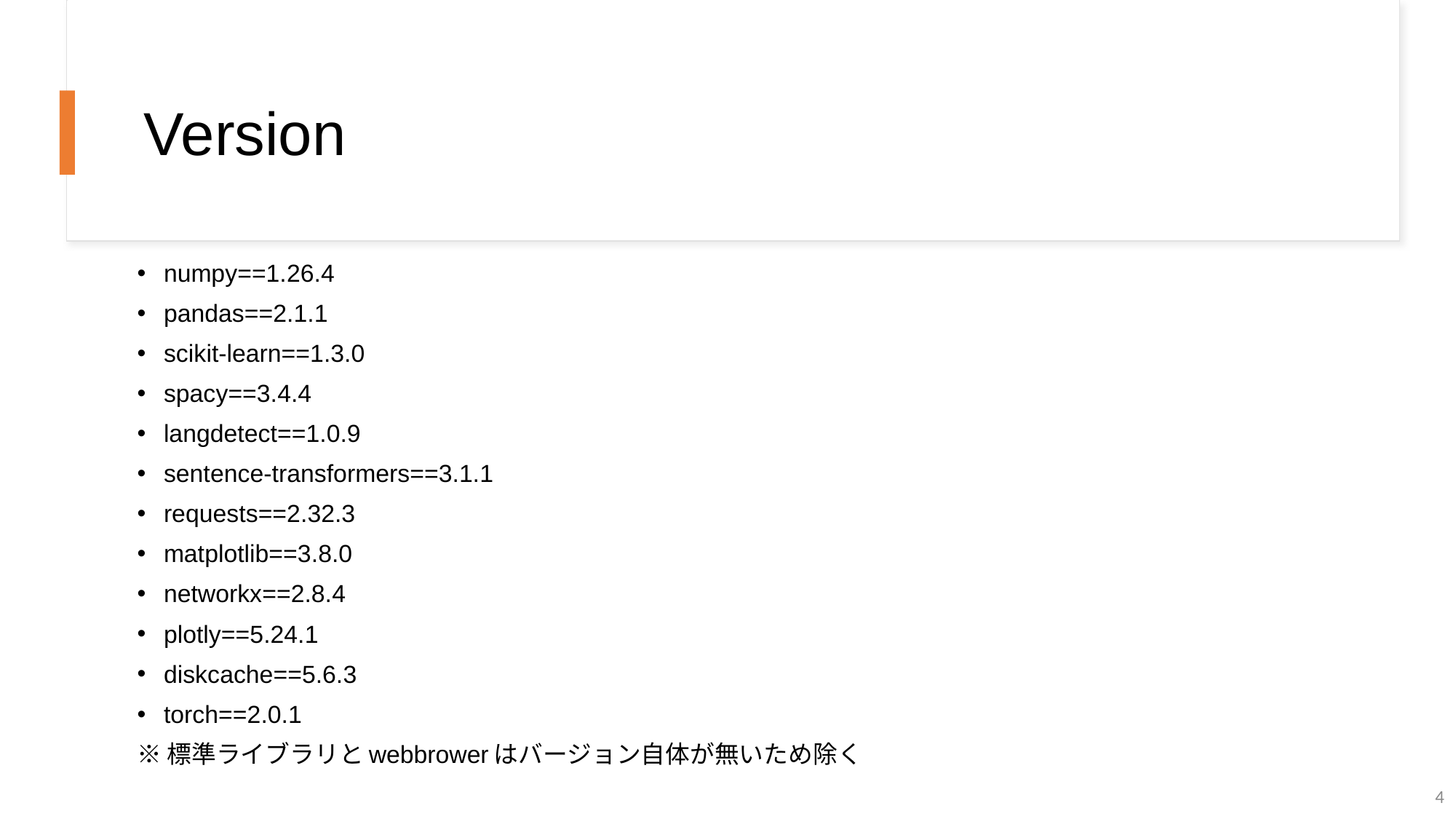

# Version

numpy==1.26.4
pandas==2.1.1
scikit-learn==1.3.0
spacy==3.4.4
langdetect==1.0.9
sentence-transformers==3.1.1
requests==2.32.3
matplotlib==3.8.0
networkx==2.8.4
plotly==5.24.1
diskcache==5.6.3
torch==2.0.1
※標準ライブラリとwebbrowerはバージョン自体が無いため除く
4